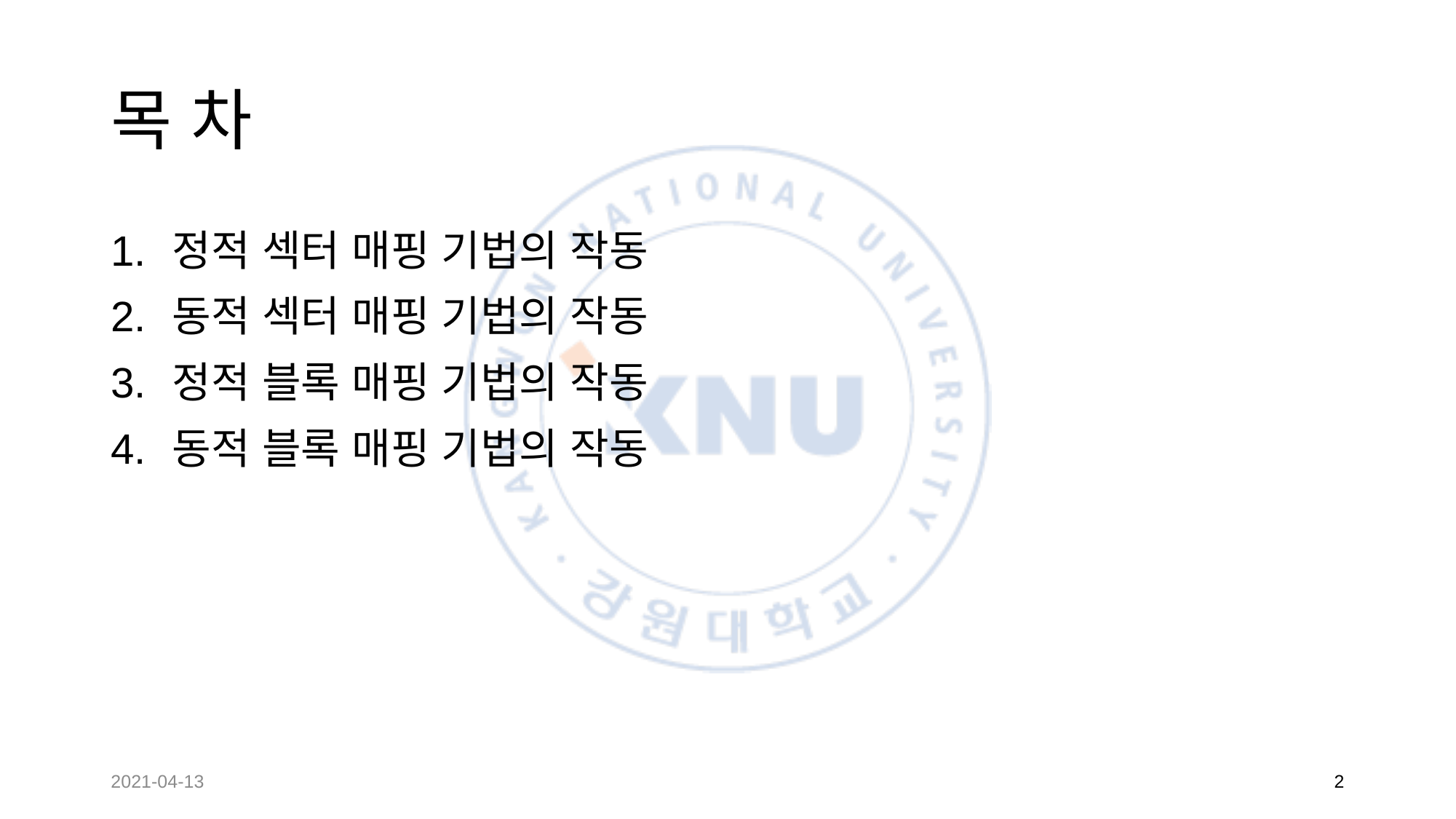

# 목 차
정적 섹터 매핑 기법의 작동
동적 섹터 매핑 기법의 작동
정적 블록 매핑 기법의 작동
동적 블록 매핑 기법의 작동
2021-04-13
2